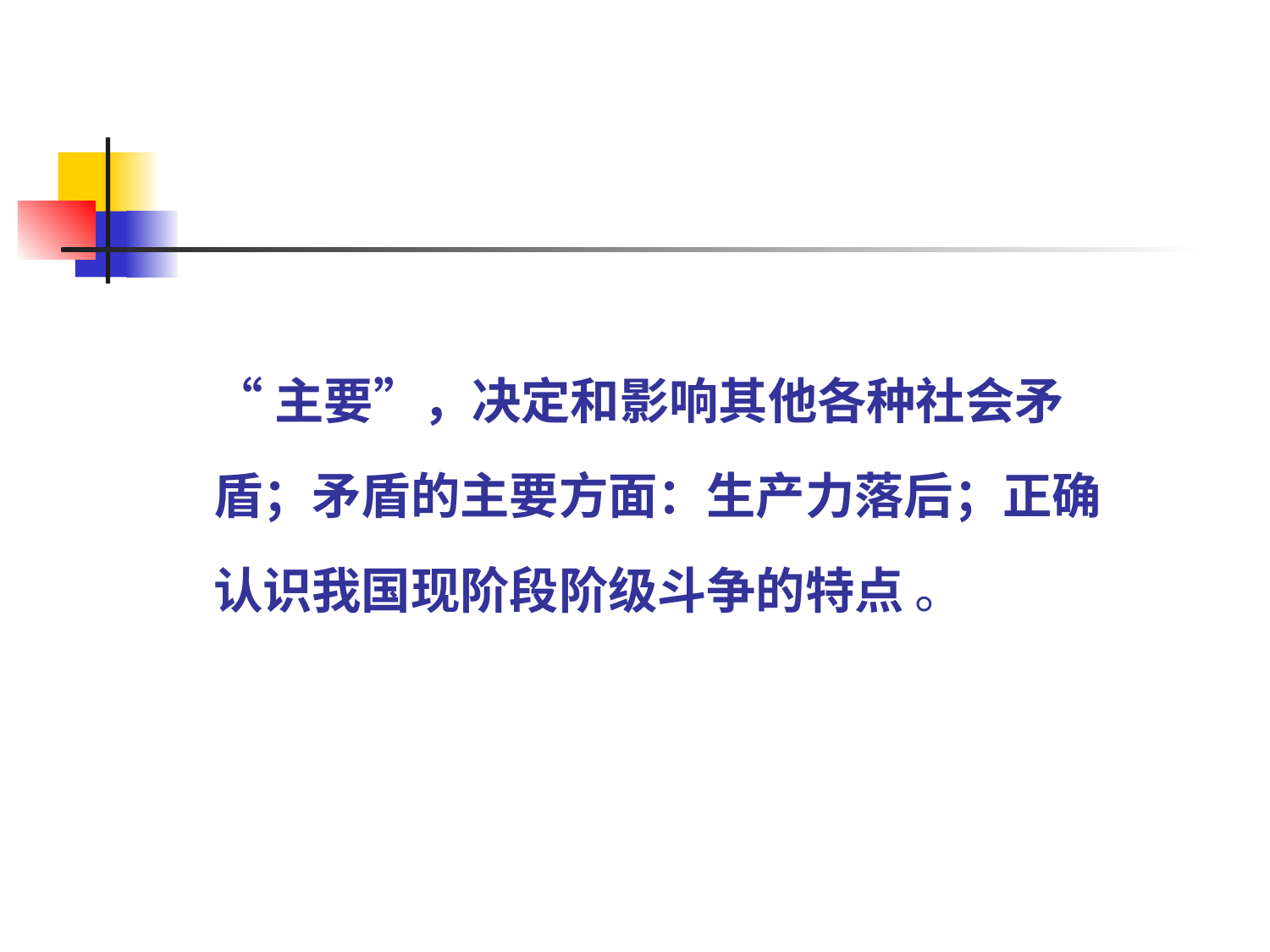

“主要”，决定和影响其他各种社会矛盾；矛盾的主要方面：生产力落后；正确认识我国现阶段阶级斗争的特点 。